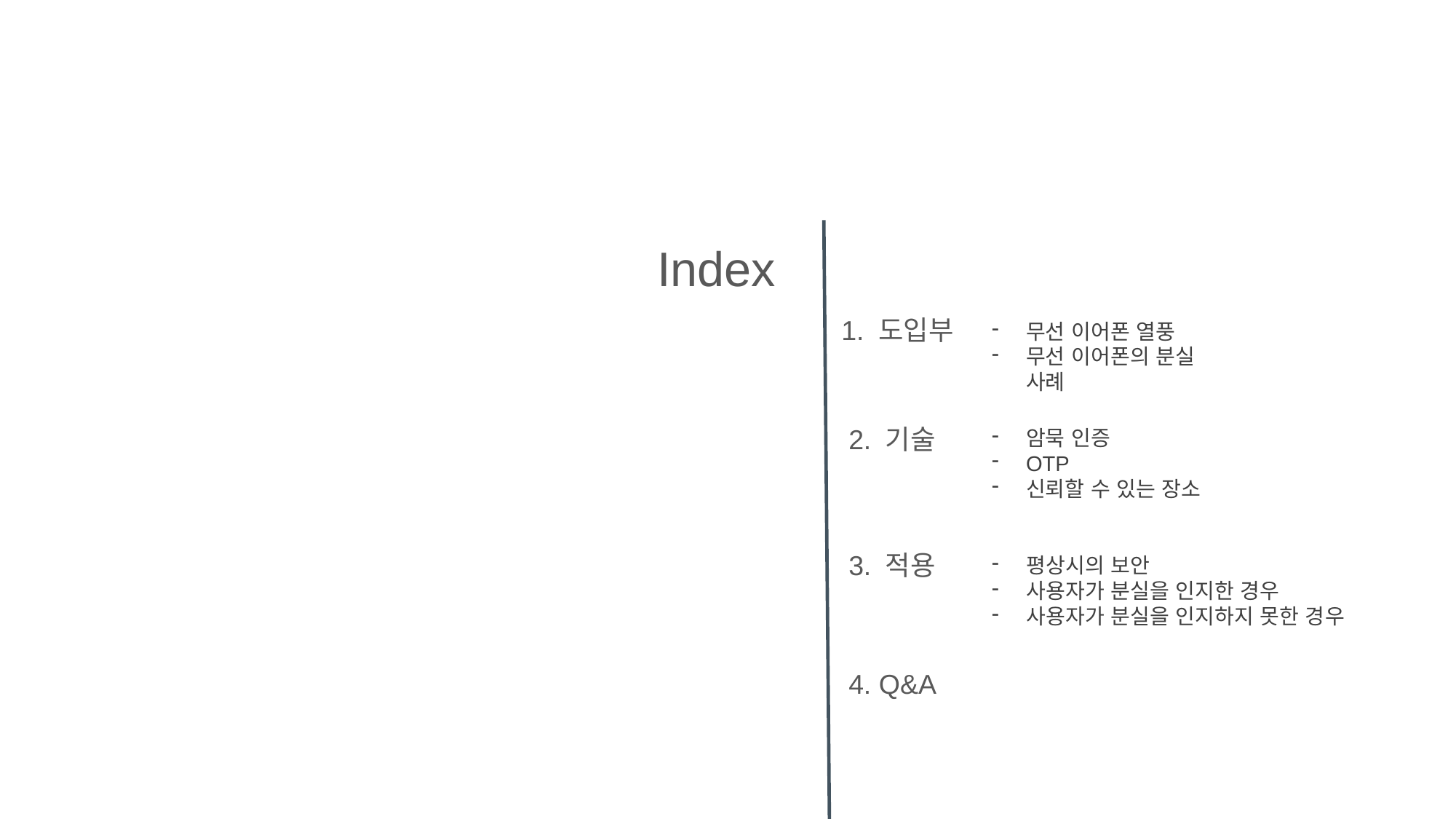

Index
1. 도입부
무선 이어폰 열풍
무선 이어폰의 분실 사례
넷,

2. 기술
암묵 인증
OTP
신뢰할 수 있는 장소
3. 적용
평상시의 보안
사용자가 분실을 인지한 경우
사용자가 분실을 인지하지 못한 경우
4. Q&A